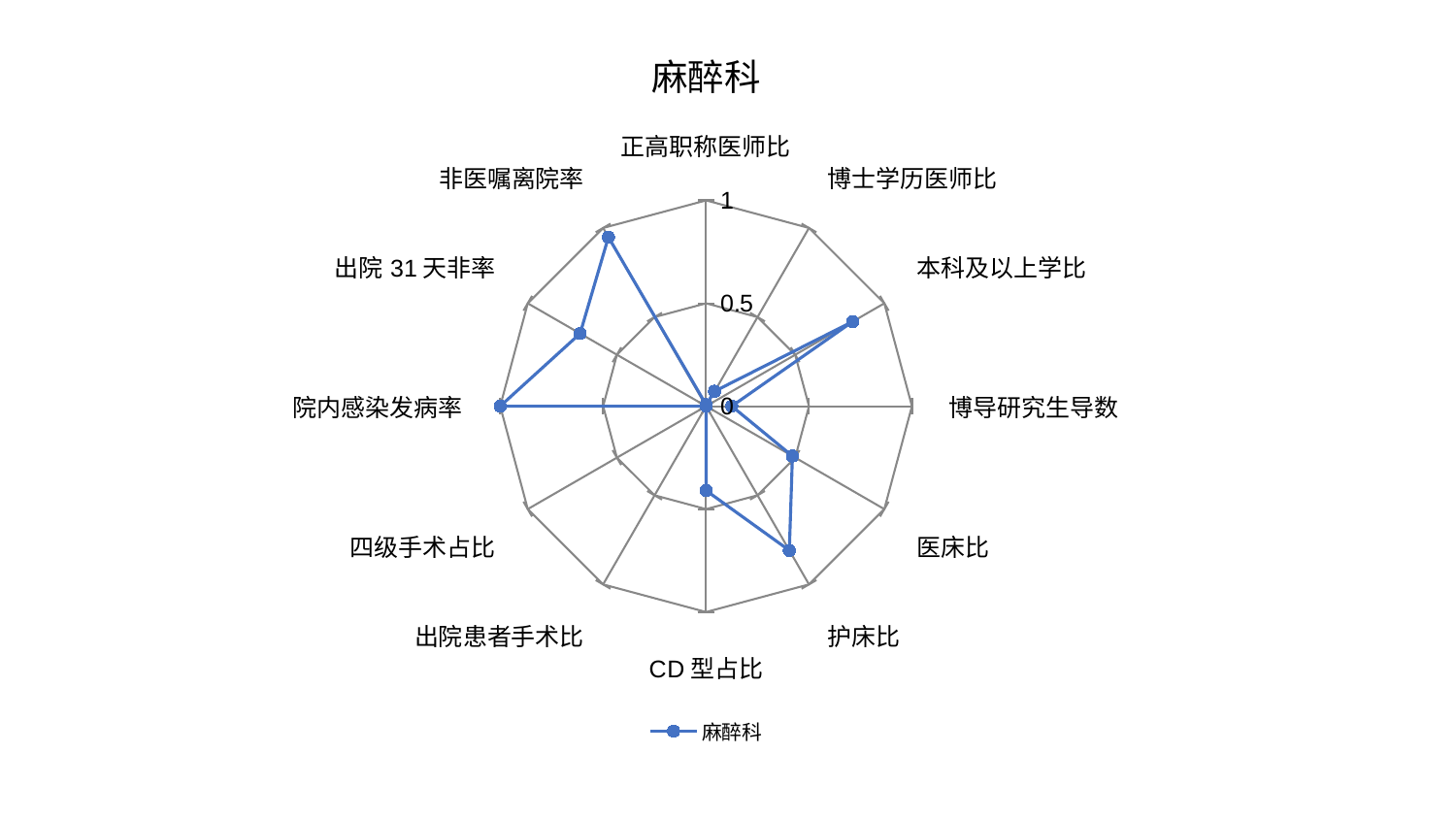

### Chart: 麻醉科

| Category | 麻醉科 |
|---|---|
| 正高职称医师比 | 0.00726141078838172 |
| 博士学历医师比 | 0.0833333333333333 |
| 本科及以上学比 | 0.822784810126582 |
| 博导研究生导数 | 0.125 |
| 医床比 | 0.484496124031008 |
| 护床比 | 0.809349043847788 |
| CD型占比 | 0.41 |
| 出院患者手术比 | 0.0 |
| 四级手术占比 | 0.0 |
| 院内感染发病率 | 1.0 |
| 出院31天非率 | 0.706289308176101 |
| 非医嘱离院率 | 0.948563636363636 |
15